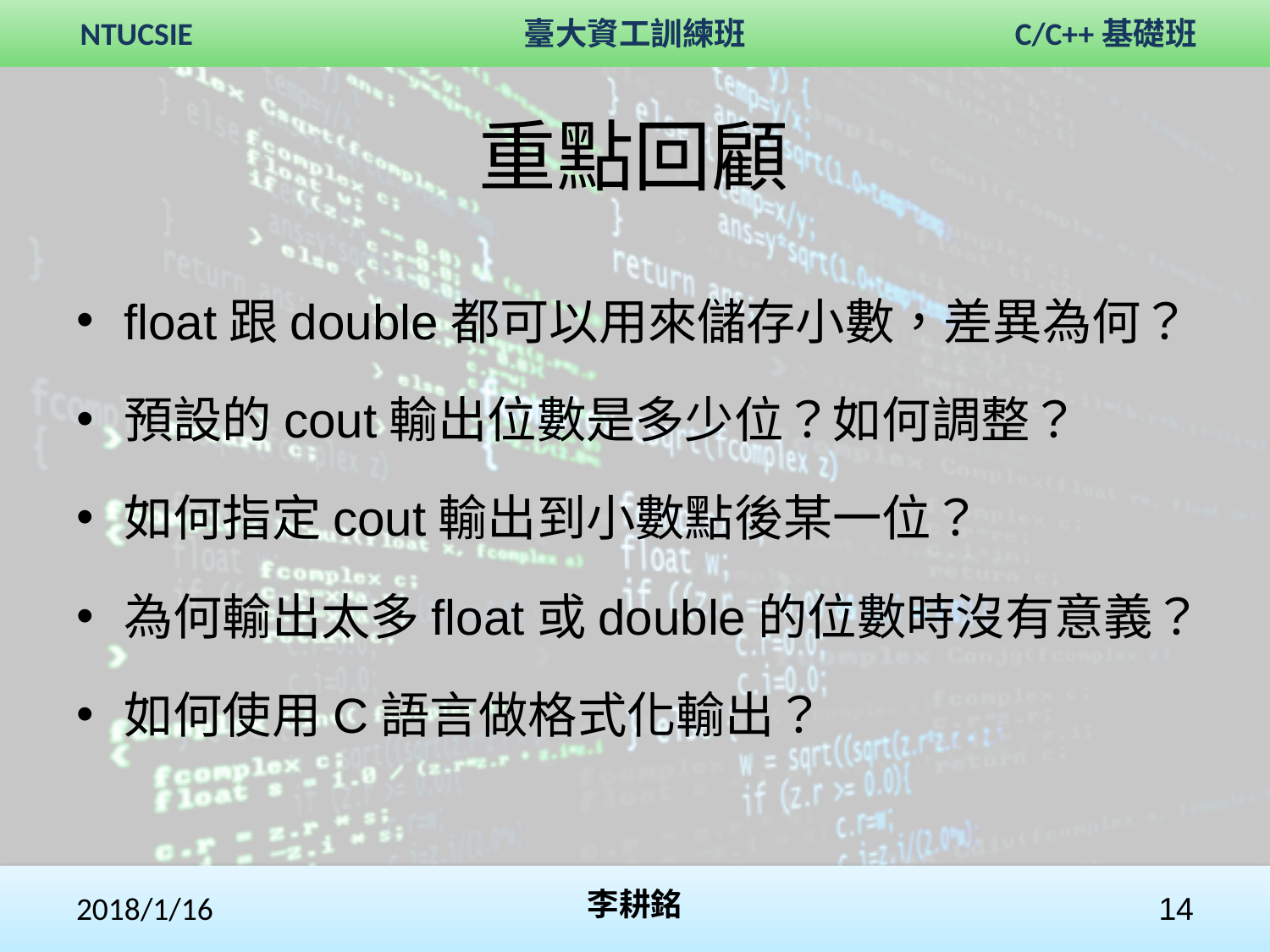

重點回顧
float跟double都可以用來儲存小數，差異為何？
預設的cout輸出位數是多少位？如何調整？
如何指定cout輸出到小數點後某一位？
為何輸出太多float或double的位數時沒有意義？
如何使用C語言做格式化輸出？
2018/1/16
李耕銘
14